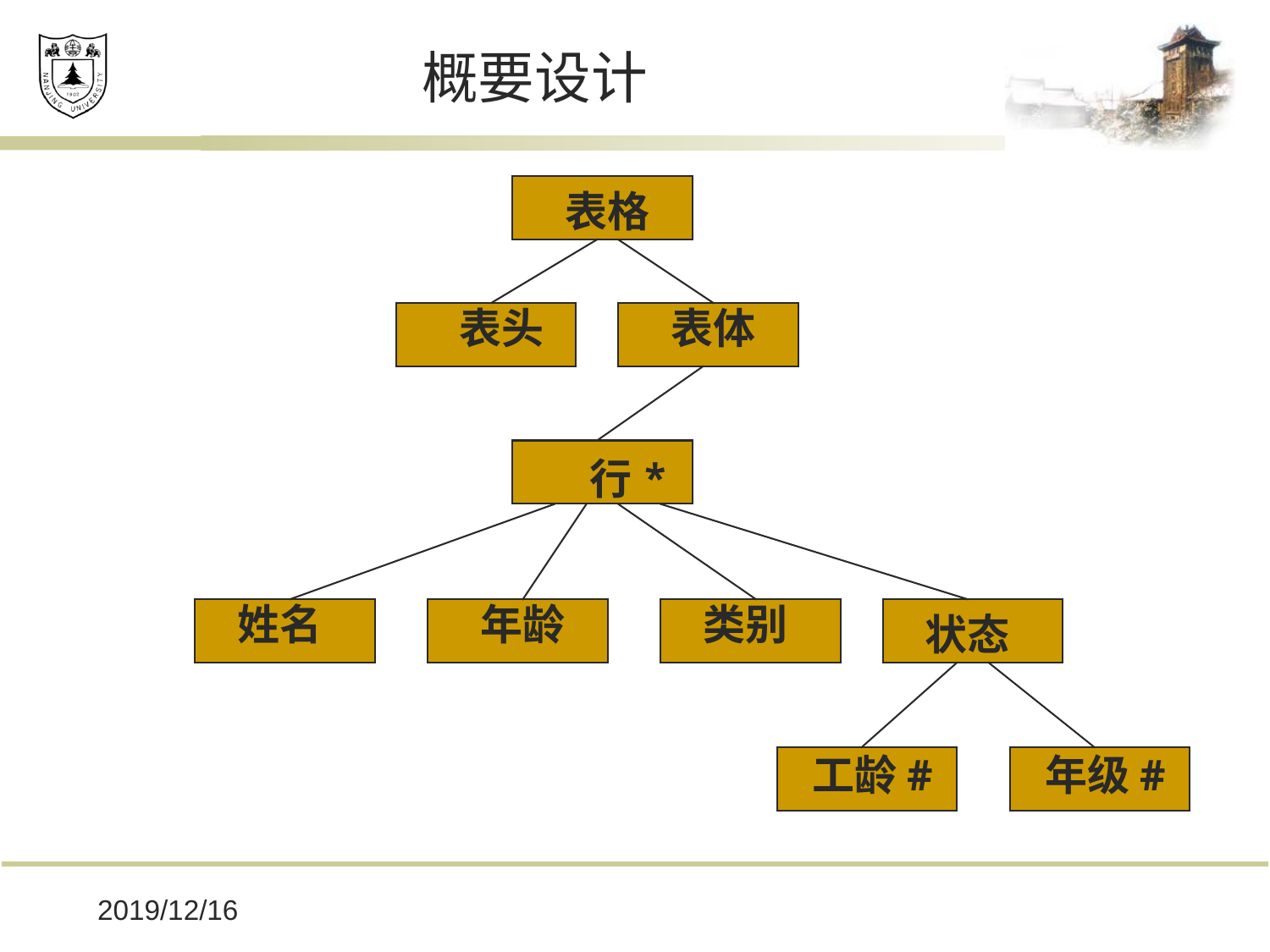

# 概要设计

表格

表头
表体

行*

姓名
年龄
类别

状态

工龄#
年级#

2019/12/16